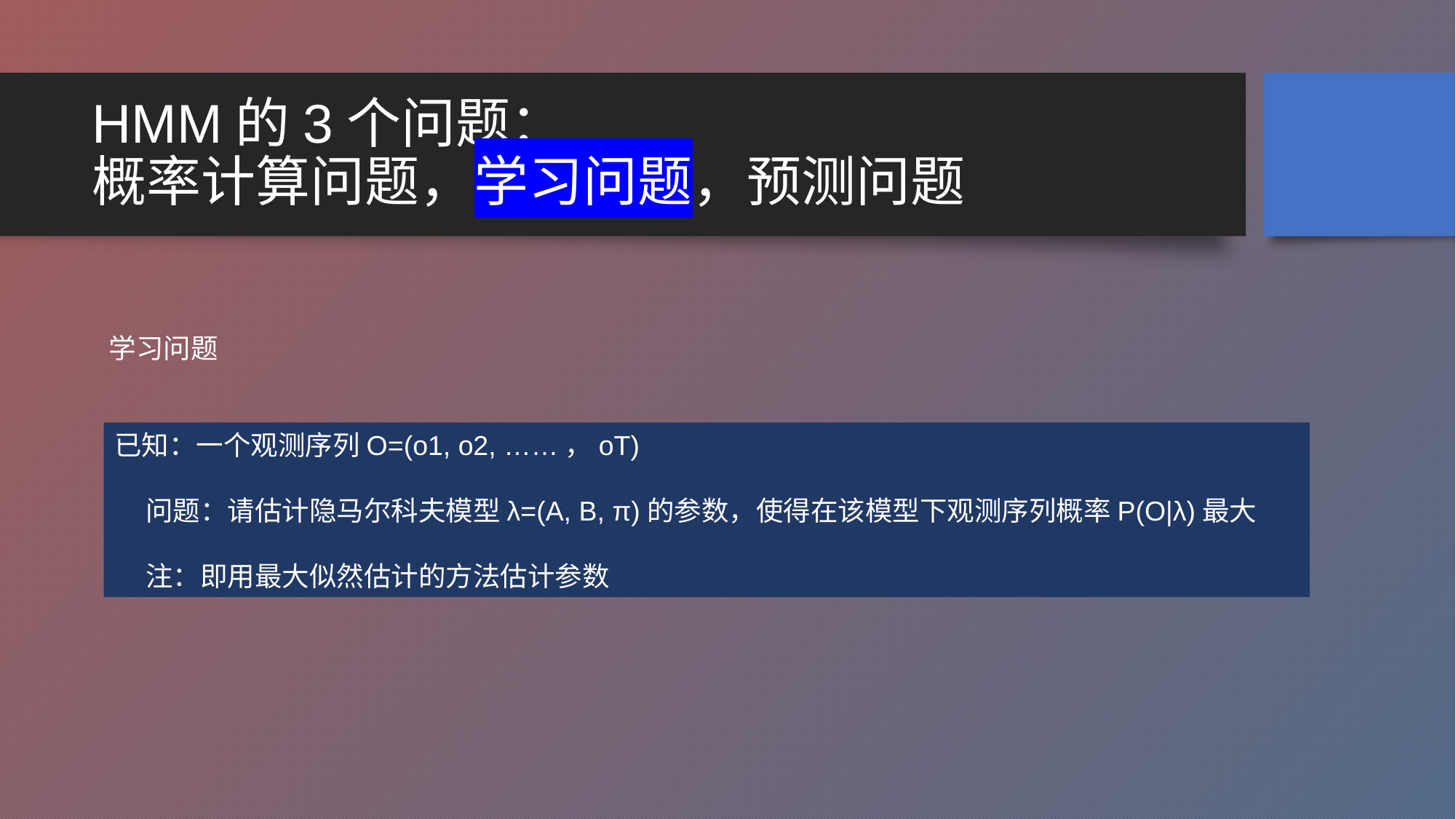

# HMM的3个问题： 概率计算问题，学习问题，预测问题
学习问题
已知：一个观测序列O=(o1, o2, ……，oT)

    问题：请估计隐马尔科夫模型λ=(A, B, π)的参数，使得在该模型下观测序列概率P(O|λ)最大

    注：即用最大似然估计的方法估计参数